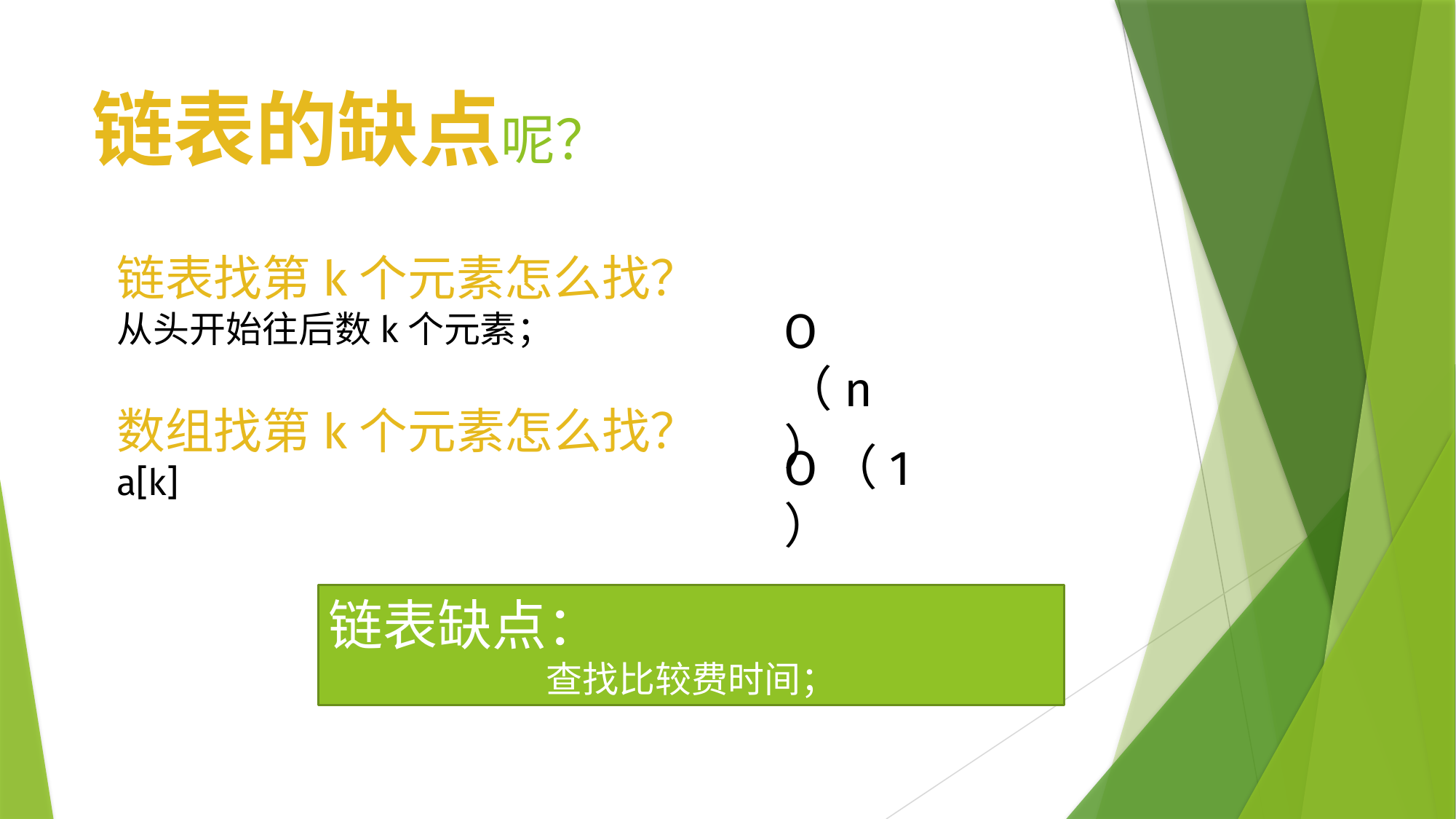

# 链表的缺点呢？
链表找第k个元素怎么找？
从头开始往后数k个元素；

数组找第k个元素怎么找？
a[k]
O（n）
O（1）
链表缺点：
查找比较费时间；